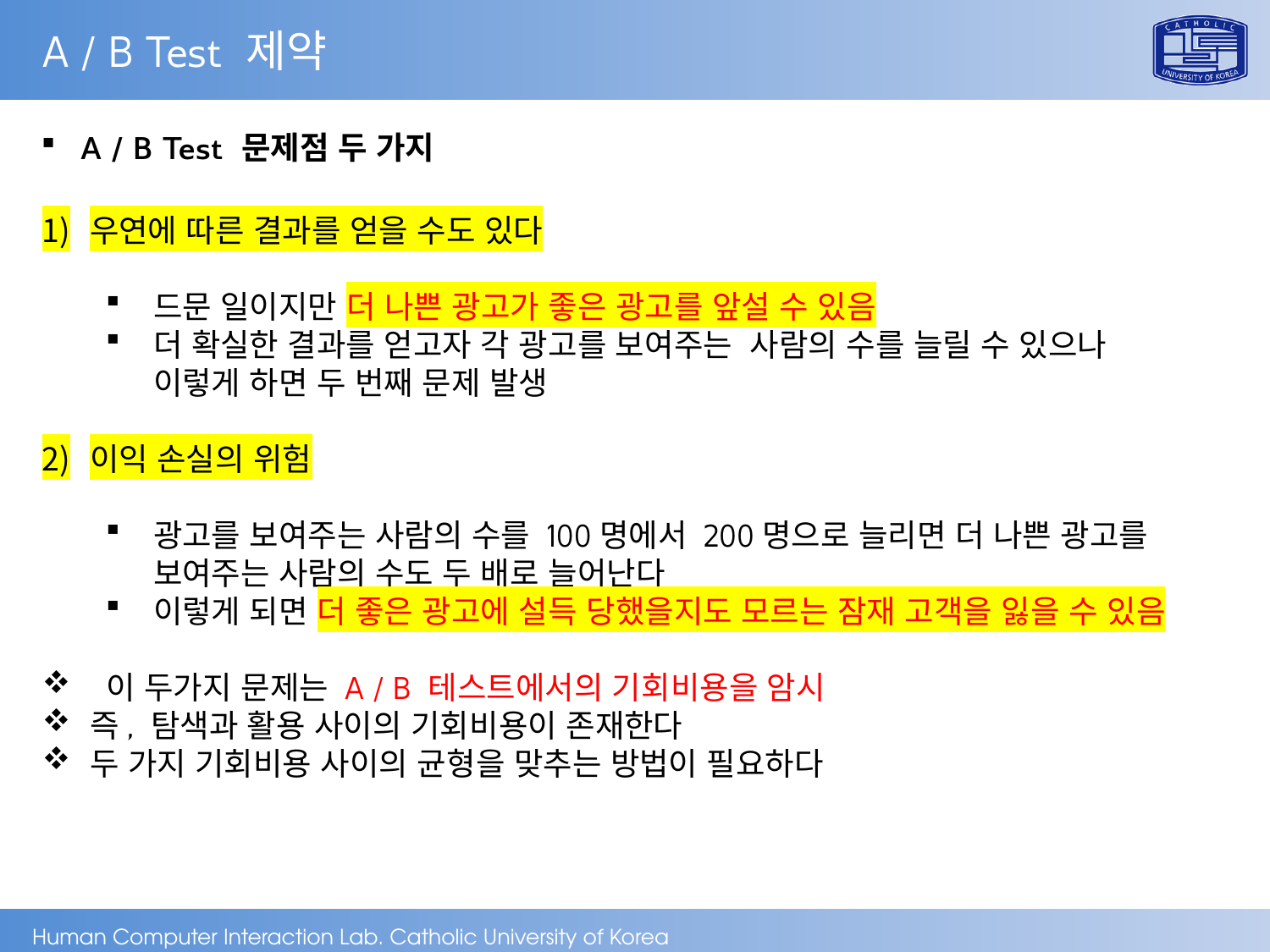

A / B Test 제약
A / B Test 문제점 두 가지
우연에 따른 결과를 얻을 수도 있다

드문 일이지만 더 나쁜 광고가 좋은 광고를 앞설 수 있음
더 확실한 결과를 얻고자 각 광고를 보여주는  사람의 수를 늘릴 수 있으나 이렇게 하면 두 번째 문제 발생

이익 손실의 위험

광고를 보여주는 사람의 수를 100명에서 200명으로 늘리면 더 나쁜 광고를 보여주는 사람의 수도 두 배로 늘어난다
이렇게 되면 더 좋은 광고에 설득 당했을지도 모르는 잠재 고객을 잃을 수 있음

 이 두가지 문제는 A / B 테스트에서의 기회비용을 암시
즉, 탐색과 활용 사이의 기회비용이 존재한다
두 가지 기회비용 사이의 균형을 맞추는 방법이 필요하다